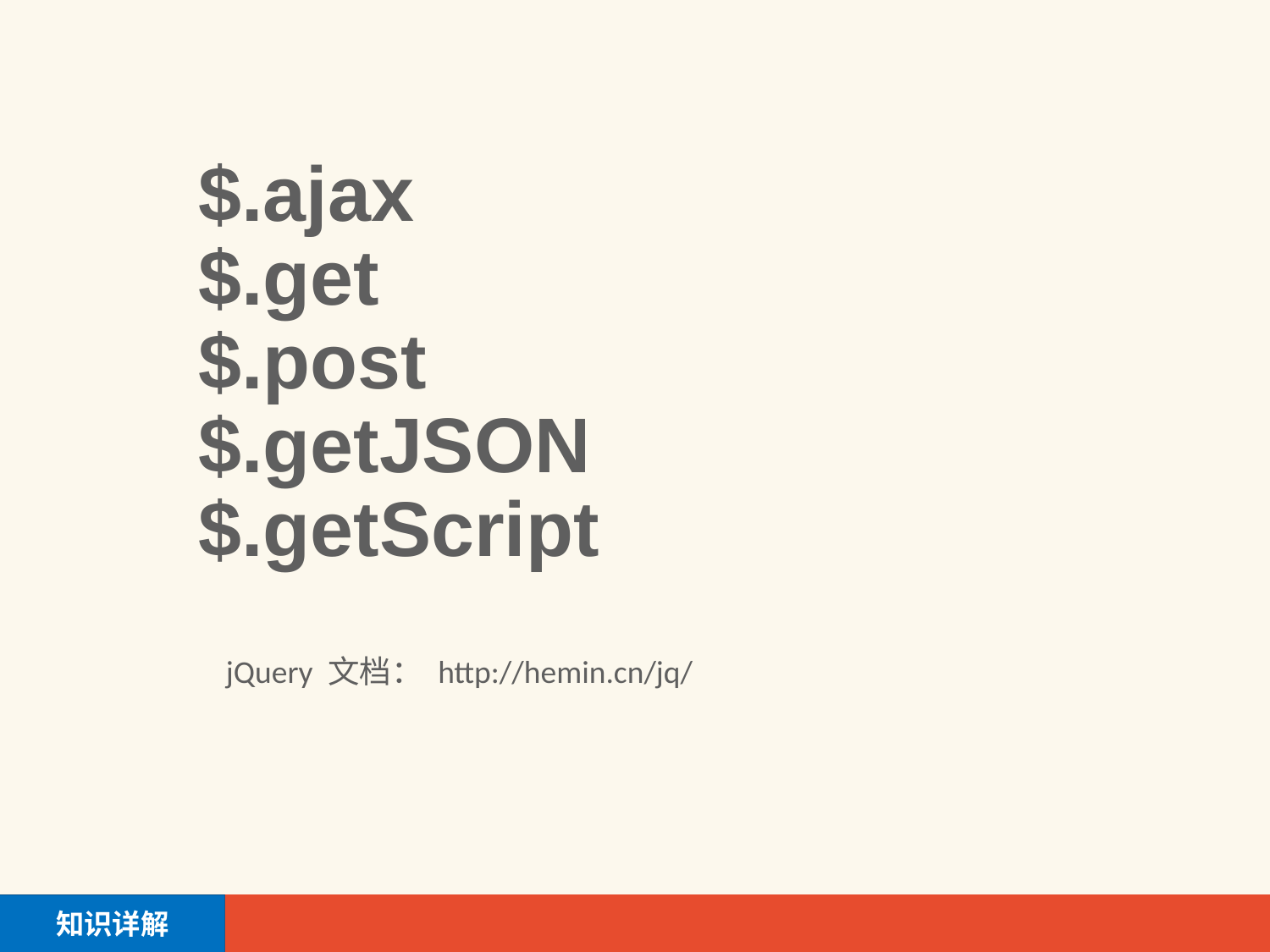

# $.ajax
$.get
$.post
$.getJSON
$.getScript
jQuery 文档： http://hemin.cn/jq/